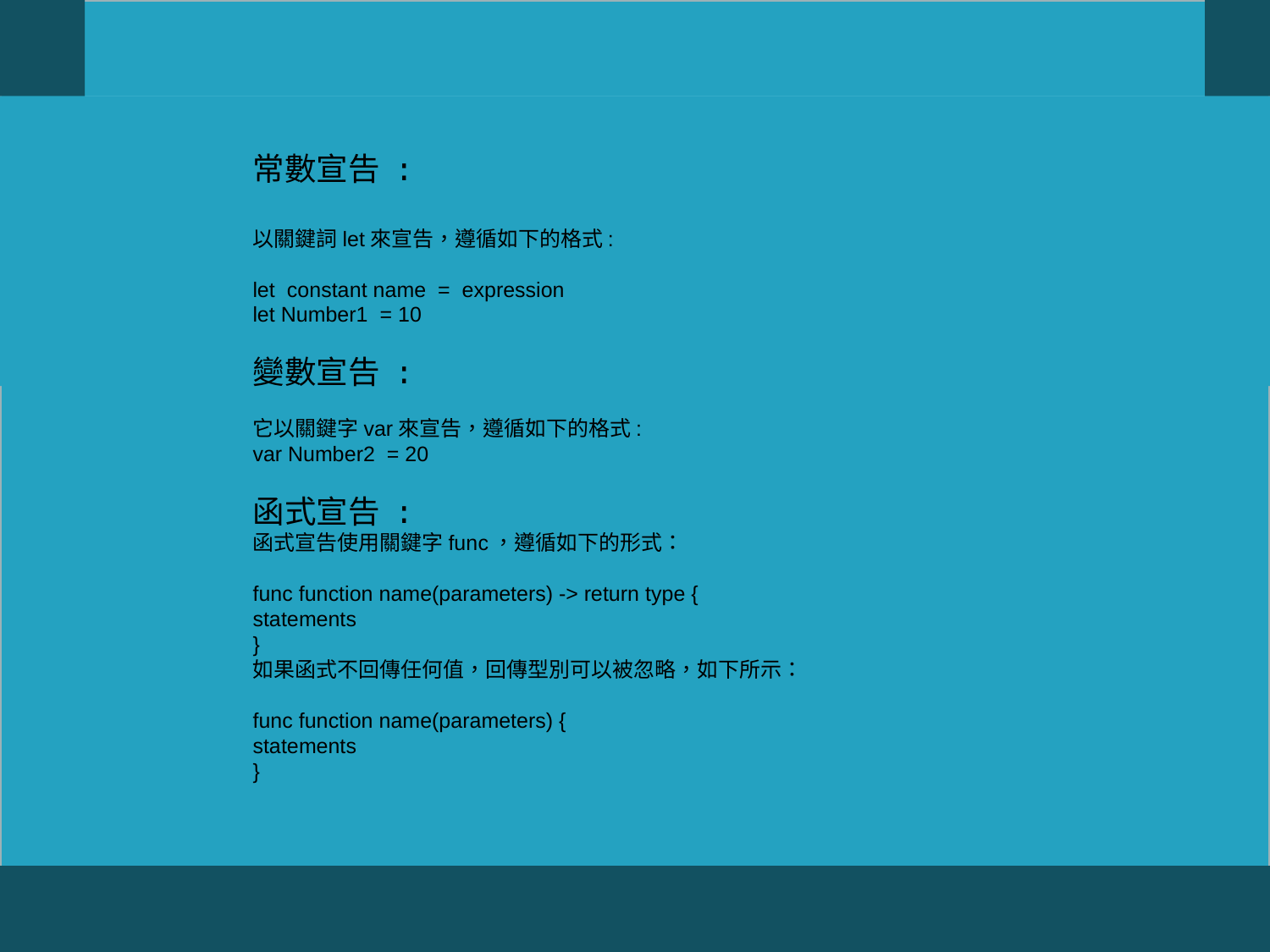

常數宣告 :

以關鍵詞let來宣告，遵循如下的格式:

let  constant name  =  expression
let Number1  = 10

變數宣告 :

它以關鍵字var來宣告，遵循如下的格式:
var Number2  = 20

函式宣告 :
函式宣告使用關鍵字func，遵循如下的形式：

func function name(parameters) -> return type {
statements
}
如果函式不回傳任何值，回傳型別可以被忽略，如下所示：

func function name(parameters) {
statements
}